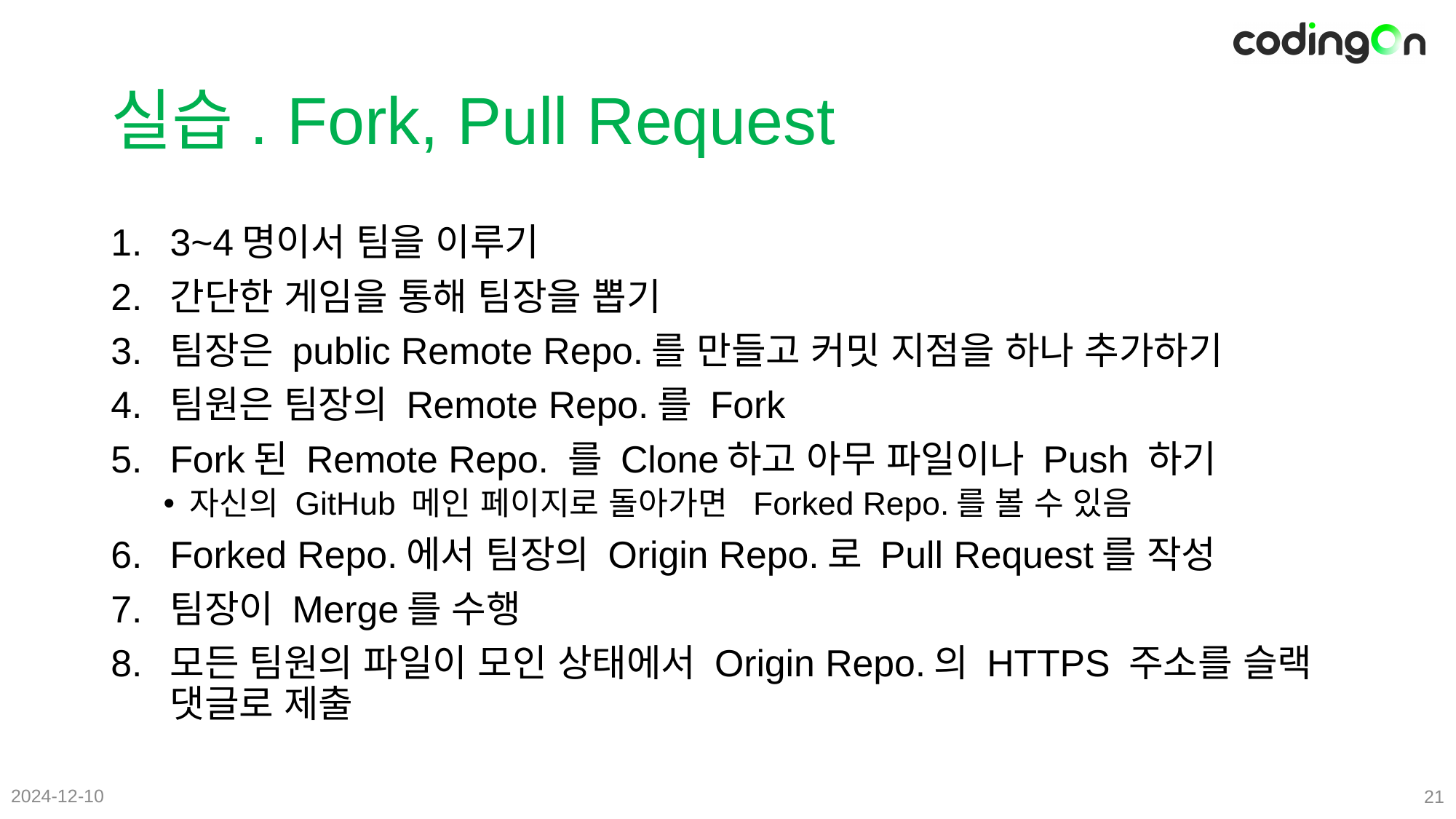

# 실습. Fork, Pull Request
3~4명이서 팀을 이루기
간단한 게임을 통해 팀장을 뽑기
팀장은 public Remote Repo.를 만들고 커밋 지점을 하나 추가하기
팀원은 팀장의 Remote Repo.를 Fork
Fork된 Remote Repo. 를 Clone하고 아무 파일이나 Push 하기
자신의 GitHub 메인 페이지로 돌아가면  Forked Repo.를 볼 수 있음
Forked Repo.에서 팀장의 Origin Repo.로 Pull Request를 작성
팀장이 Merge를 수행
모든 팀원의 파일이 모인 상태에서 Origin Repo.의 HTTPS 주소를 슬랙 댓글로 제출

2024-12-10
21